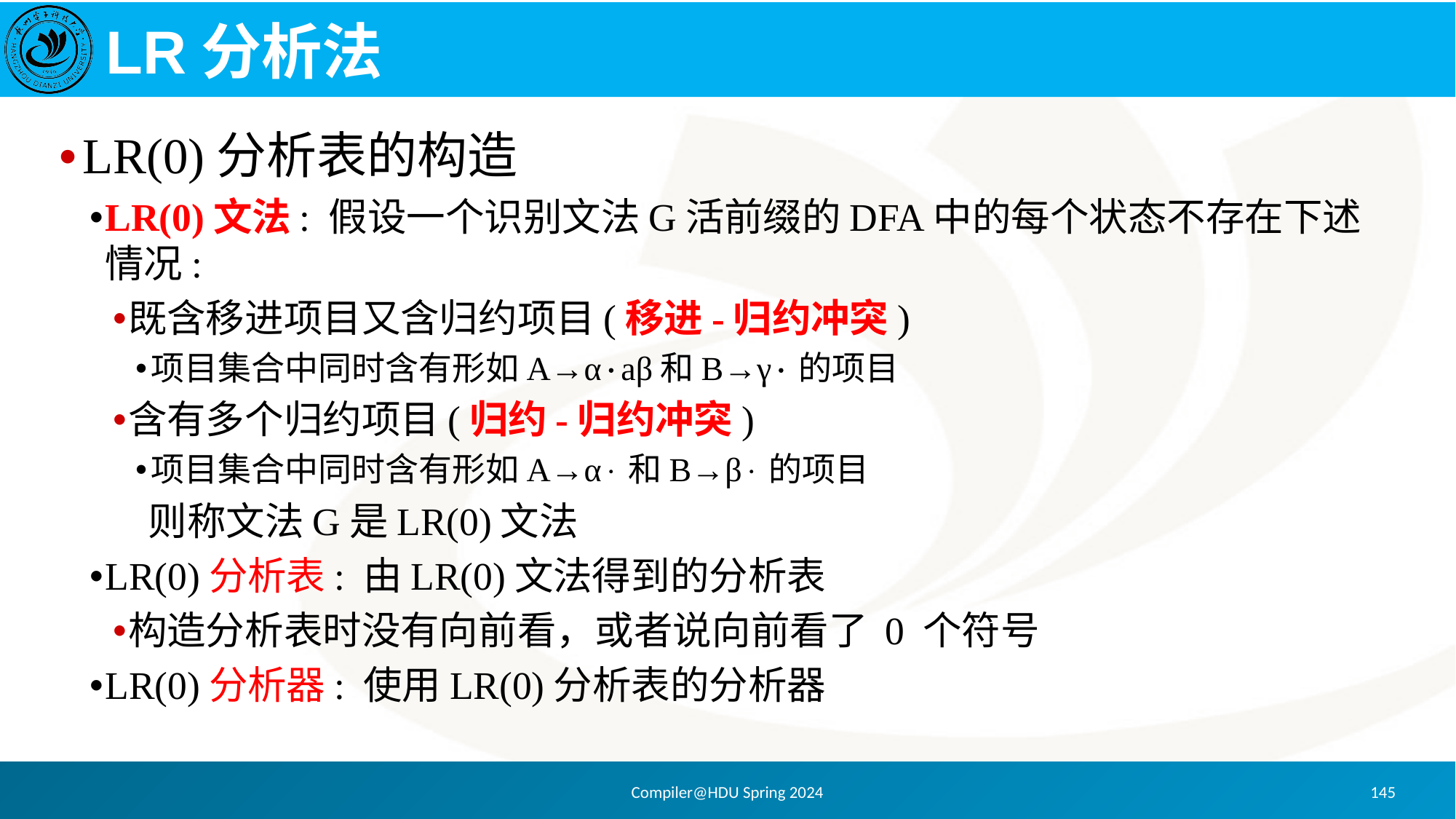

# LR分析法
LR(0)分析表的构造
LR(0)文法: 假设一个识别文法G活前缀的DFA中的每个状态不存在下述情况:
既含移进项目又含归约项目(移进-归约冲突)
项目集合中同时含有形如A→α⋅aβ和B→γ⋅的项目
含有多个归约项目(归约-归约冲突)
项目集合中同时含有形如A→α⋅和B→β⋅的项目
   则称文法G是LR(0)文法
LR(0)分析表: 由LR(0)文法得到的分析表
构造分析表时没有向前看，或者说向前看了 0 个符号
LR(0)分析器: 使用LR(0)分析表的分析器
Compiler@HDU Spring 2024
145